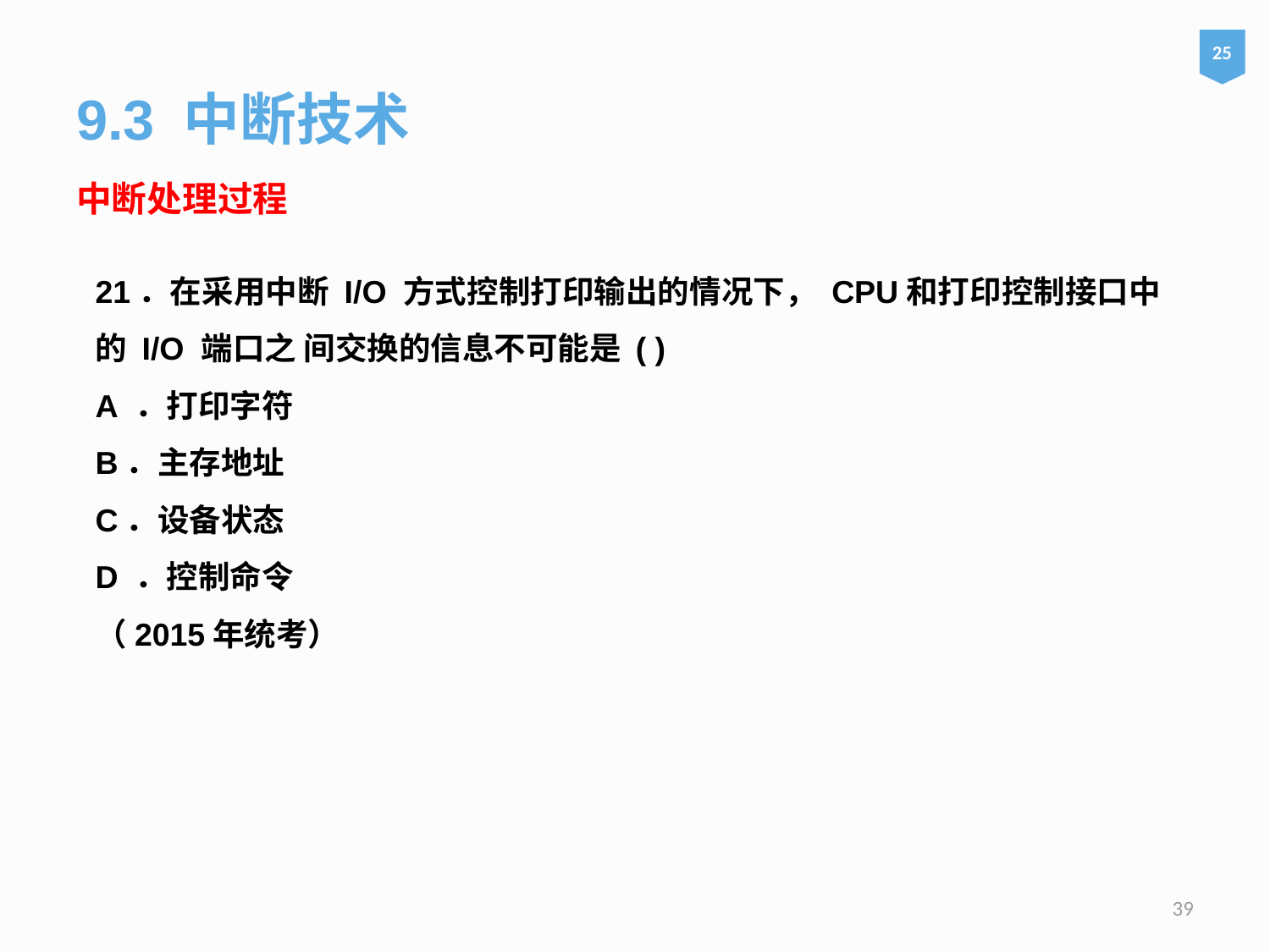

25
9.3 中断技术
中断处理过程
21．在采用中断 I/O 方式控制打印输出的情况下， CPU和打印控制接口中的 I/O 端口之 间交换的信息不可能是 ( )
A ．打印字符
B．主存地址
C．设备状态
D ．控制命令
（2015年统考）
39